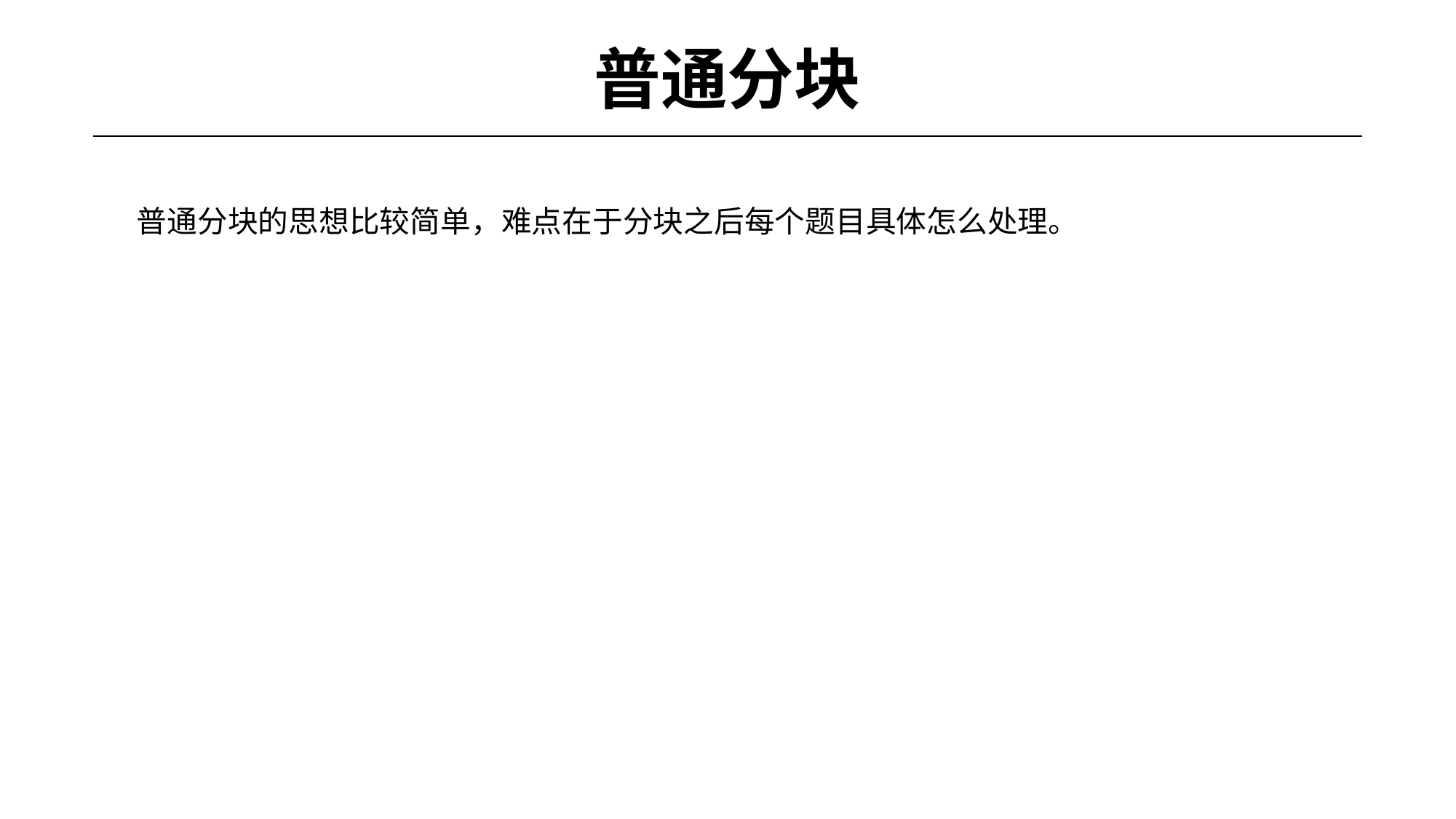

# 普通分块
普通分块的思想比较简单，难点在于分块之后每个题目具体怎么处理。